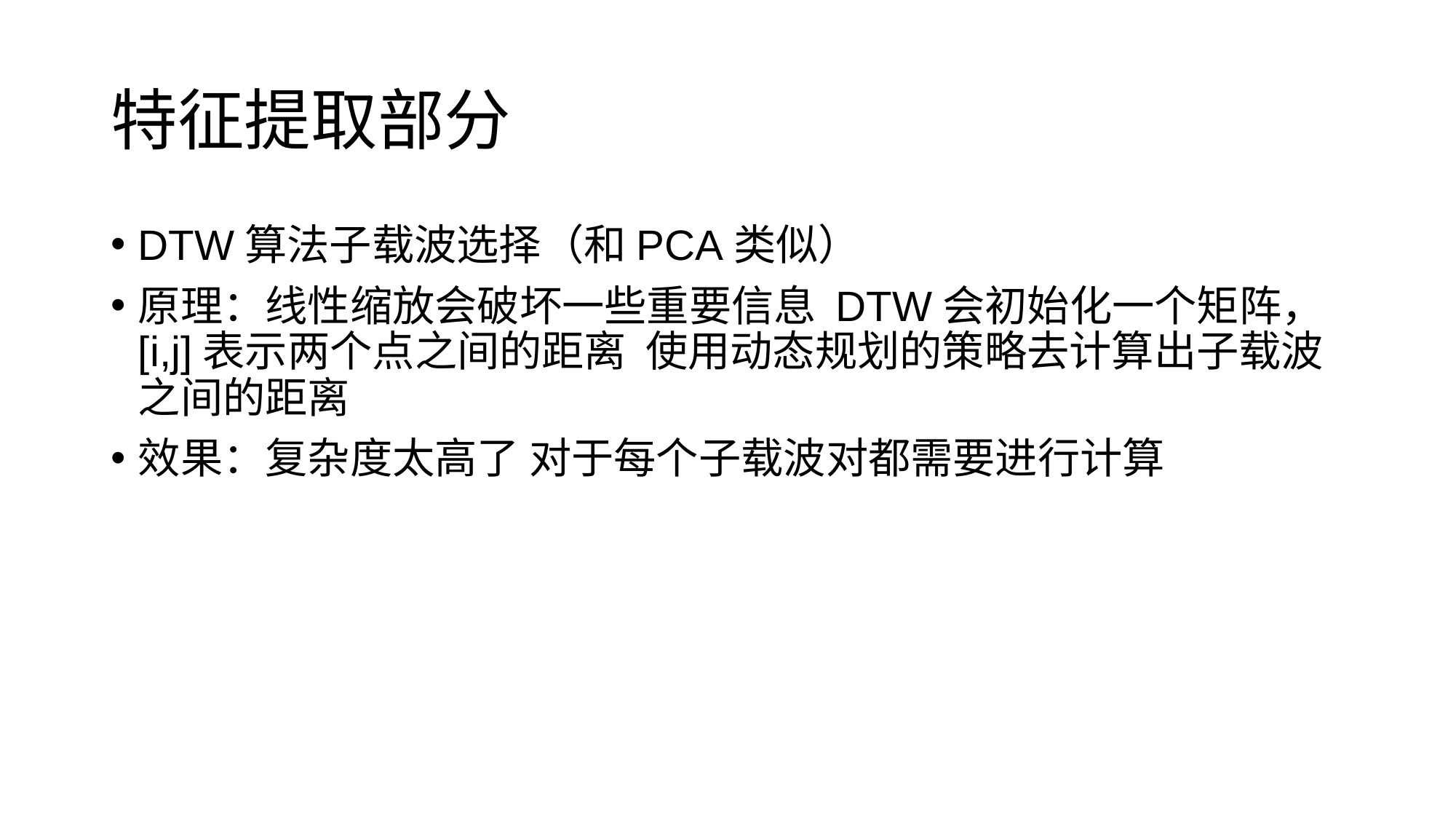

# 特征提取部分
DTW算法子载波选择（和PCA类似）
原理：线性缩放会破坏一些重要信息 DTW会初始化一个矩阵，[i,j]表示两个点之间的距离  使用动态规划的策略去计算出子载波之间的距离
效果：复杂度太高了 对于每个子载波对都需要进行计算